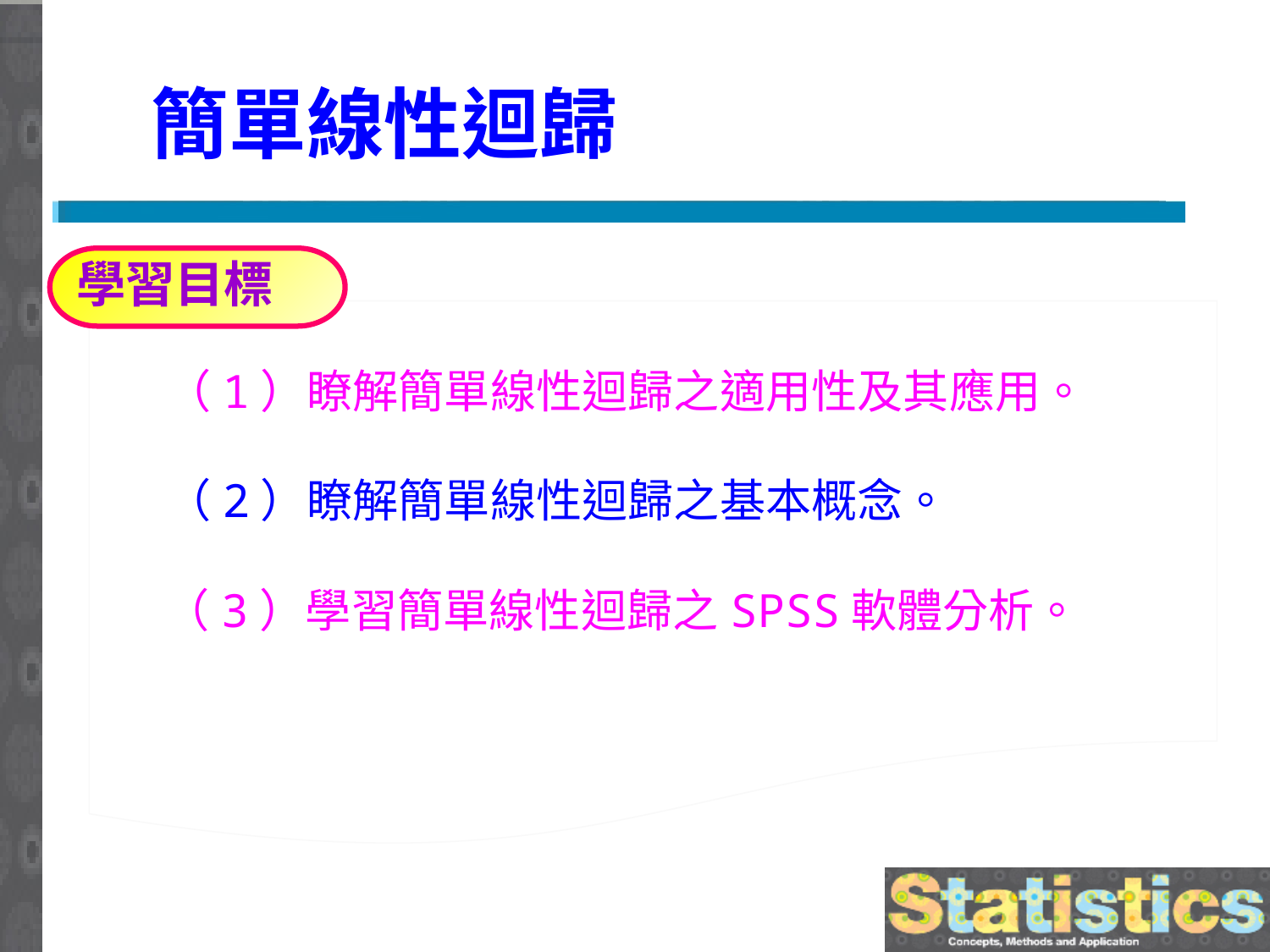

# 簡單線性迴歸
學習目標

（1）瞭解簡單線性迴歸之適用性及其應用。

（2）瞭解簡單線性迴歸之基本概念。

（3）學習簡單線性迴歸之SPSS軟體分析。